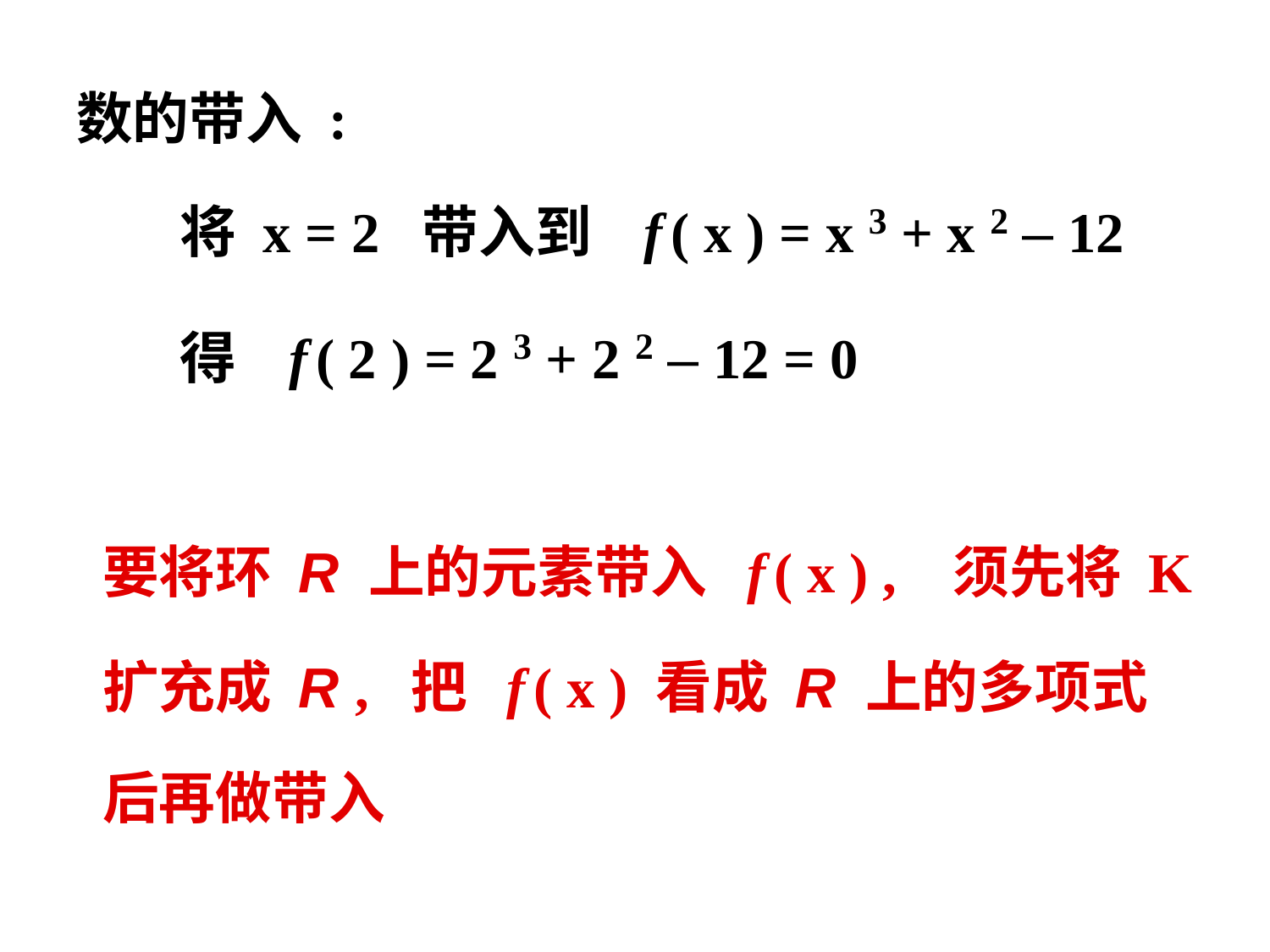

数的带入 :
       将 x = 2  带入到   f ( x ) = x 3 + x 2 – 12
       得   f ( 2 ) = 2 3 + 2 2 – 12 = 0

 要将环 R 上的元素带入  f ( x ) ,   须先将 K
 扩充成 R ,  把  f ( x ) 看成 R 上的多项式
 后再做带入